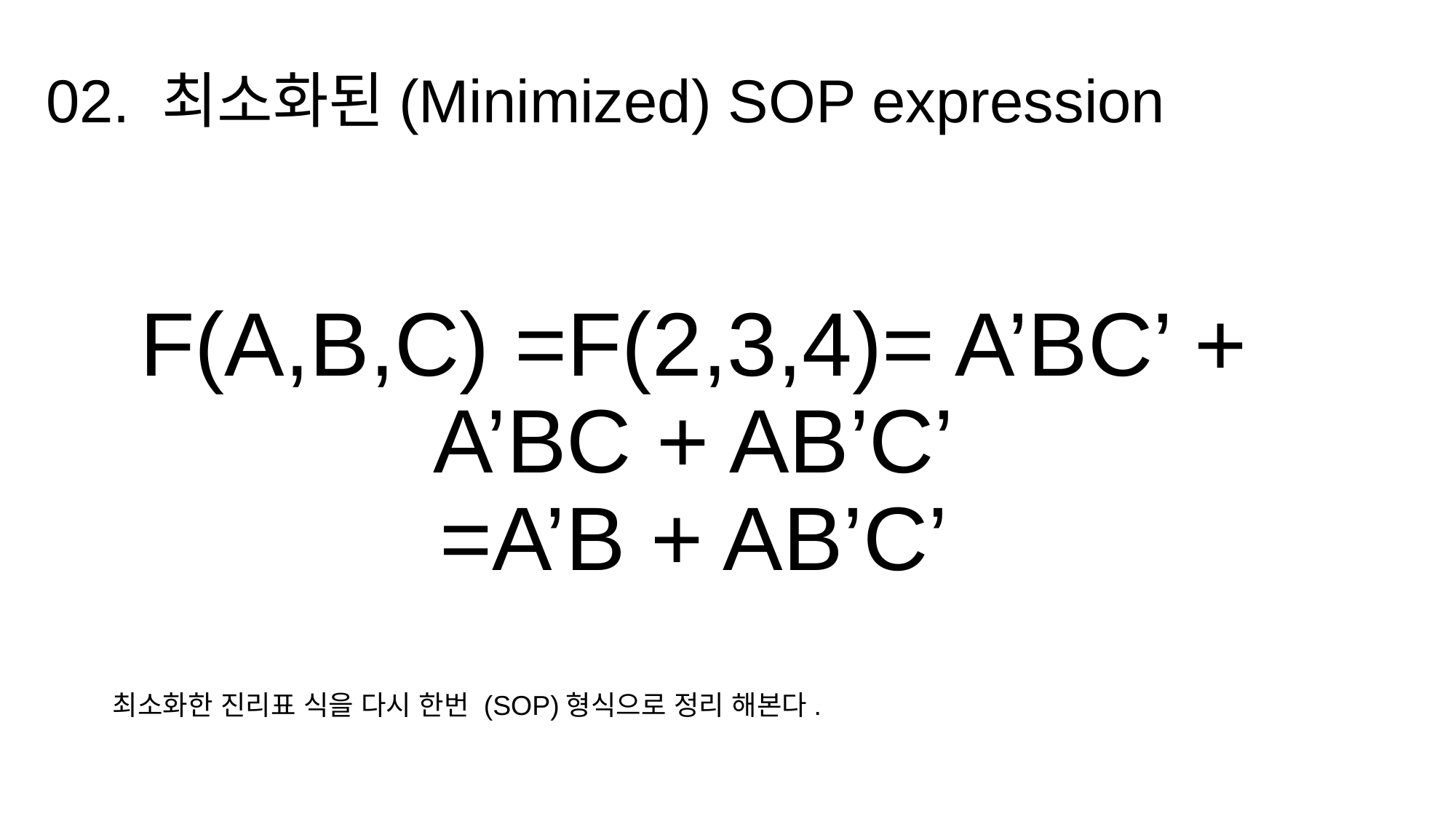

02. 최소화된(Minimized) SOP expression
# F(A,B,C) =F(2,3,4)= A’BC’ + A’BC + AB’C’ =A’B + AB’C’
최소화한 진리표 식을 다시 한번 (SOP)형식으로 정리 해본다.